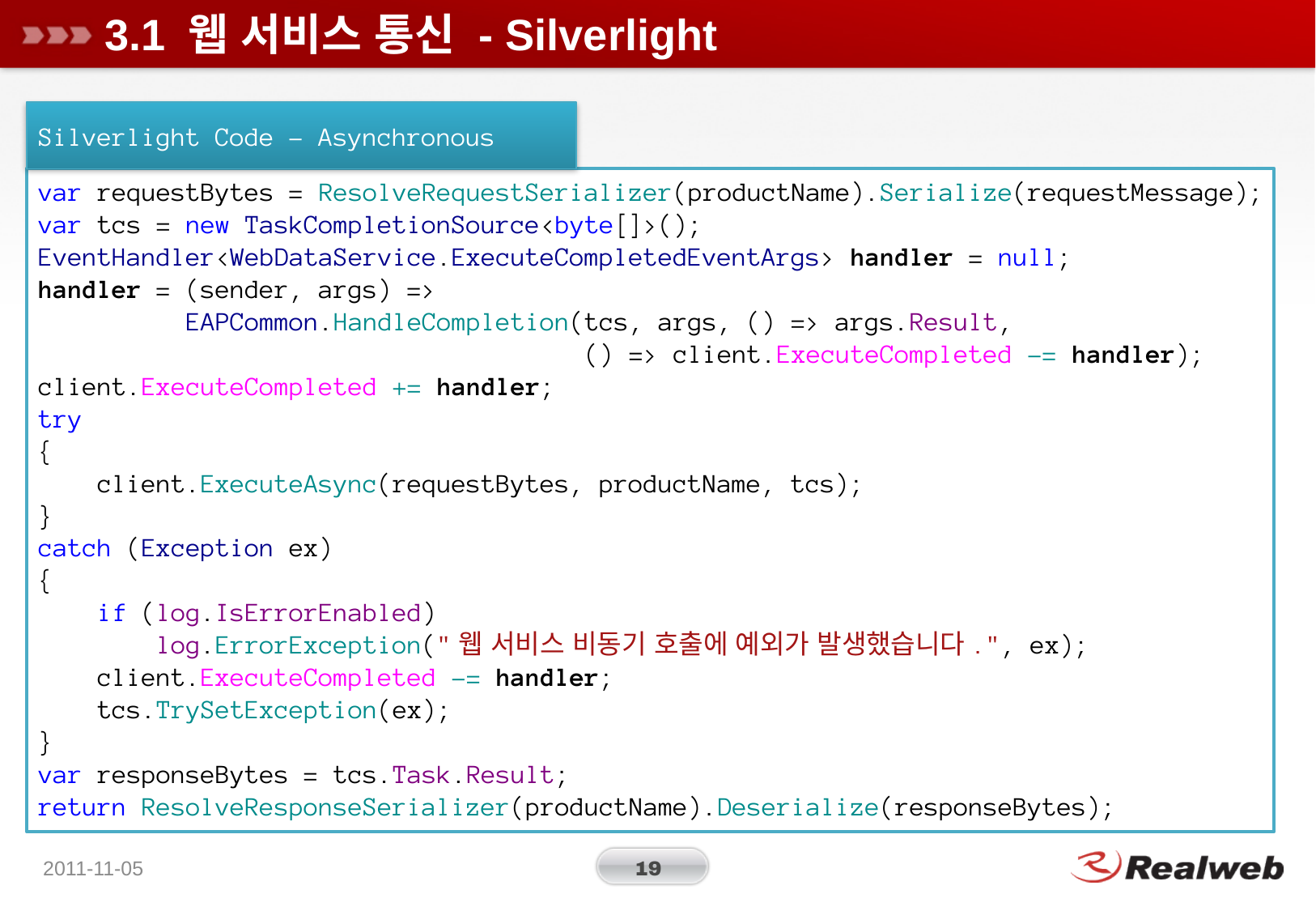

# 3.1 웹 서비스 통신 - Silverlight
Silverlight Code - Asynchronous
var requestBytes = ResolveRequestSerializer(productName).Serialize(requestMessage);
var tcs = new TaskCompletionSource<byte[]>();
EventHandler<WebDataService.ExecuteCompletedEventArgs> handler = null;
handler = (sender, args) =>
          EAPCommon.HandleCompletion(tcs, args, () => args.Result,
                                     () => client.ExecuteCompleted -= handler);
client.ExecuteCompleted += handler;
try
{
    client.ExecuteAsync(requestBytes, productName, tcs);
}
catch (Exception ex)
{
    if (log.IsErrorEnabled)
        log.ErrorException("웹 서비스 비동기 호출에 예외가 발생했습니다.", ex);
    client.ExecuteCompleted -= handler;
    tcs.TrySetException(ex);
}
var responseBytes = tcs.Task.Result;
return ResolveResponseSerializer(productName).Deserialize(responseBytes);
2011-11-05
19